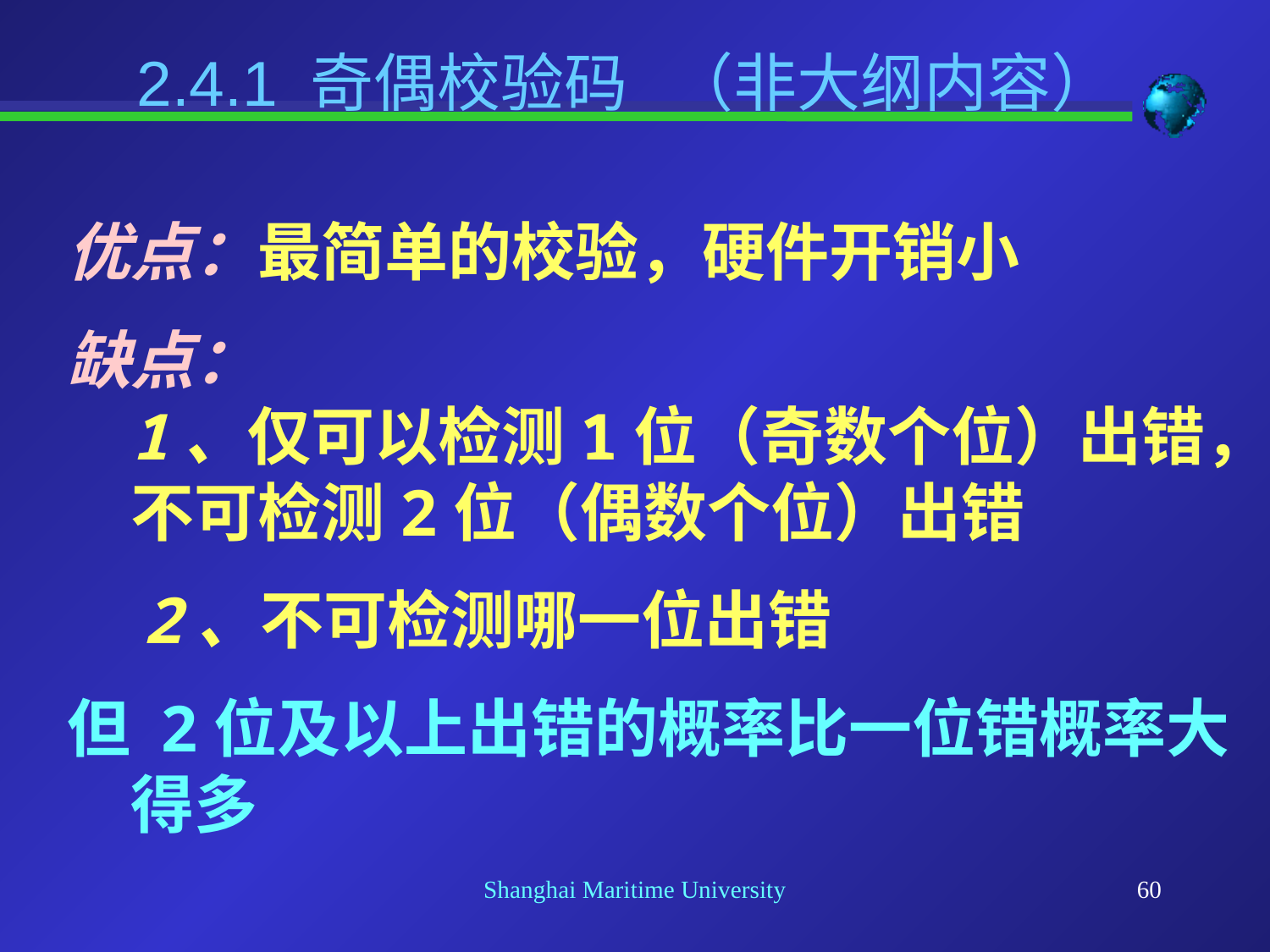

2.4.1 奇偶校验码   （非大纲内容）
优点：最简单的校验，硬件开销小
缺点：
1、仅可以检测1位（奇数个位）出错，不可检测2位（偶数个位）出错
  2、不可检测哪一位出错
但 2位及以上出错的概率比一位错概率大得多
Shanghai Maritime University
60